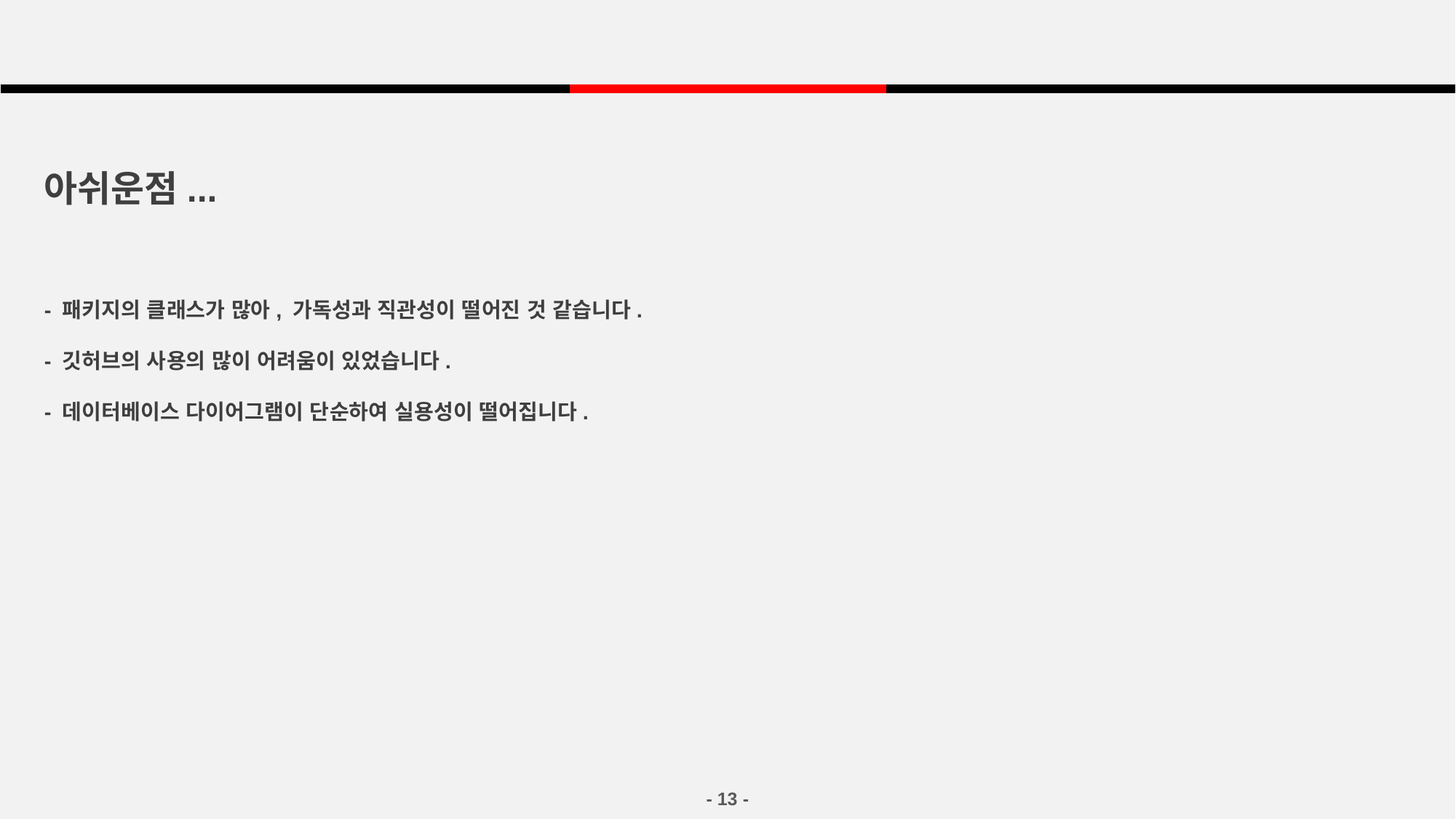

아쉬운점...

- 패키지의 클래스가 많아, 가독성과 직관성이 떨어진 것 같습니다.

- 깃허브의 사용의 많이 어려움이 있었습니다.

- 데이터베이스 다이어그램이 단순하여 실용성이 떨어집니다.